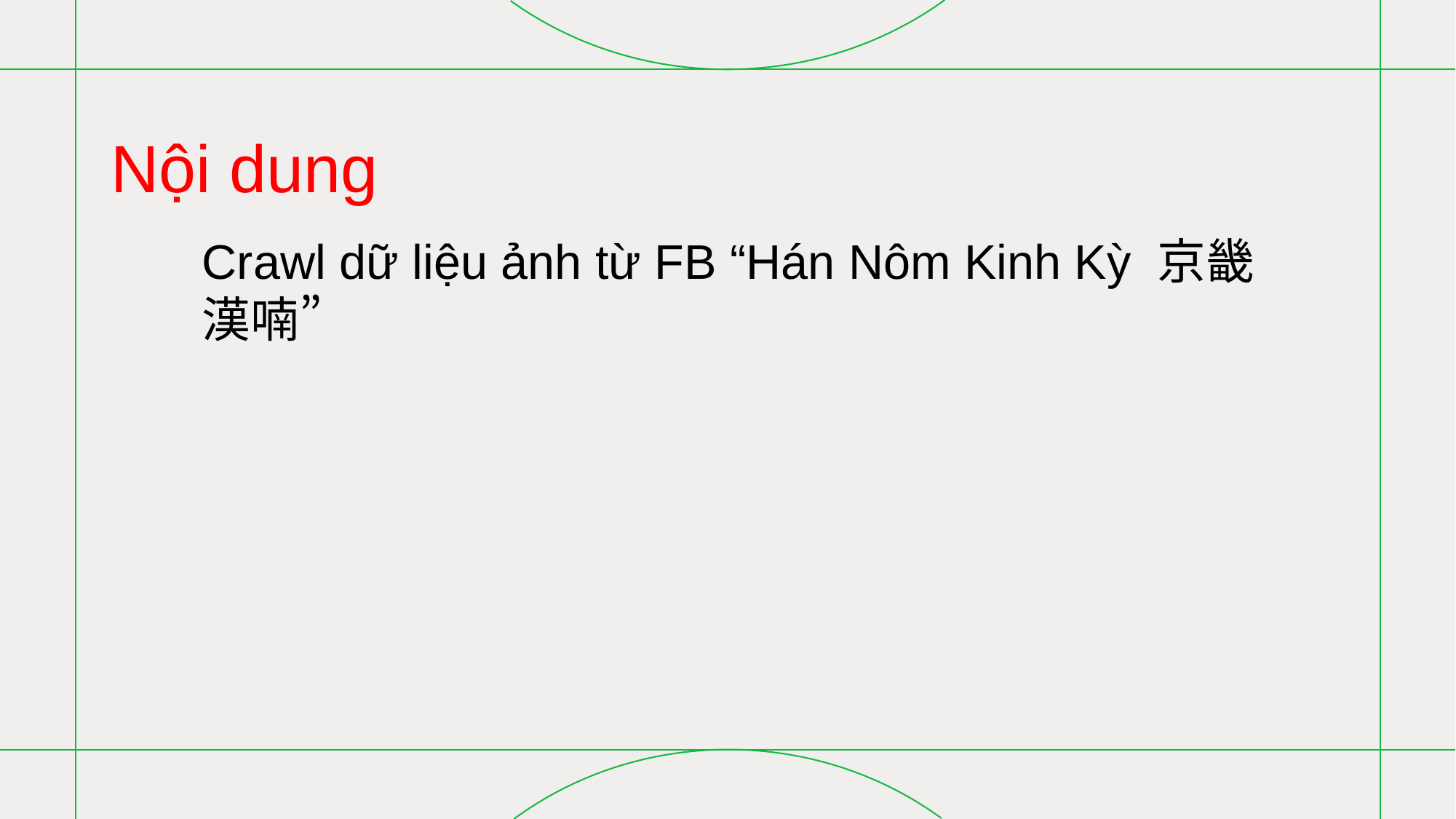

# Nội dung
Crawl dữ liệu ảnh từ FB “Hán Nôm Kinh Kỳ 京畿漢喃”